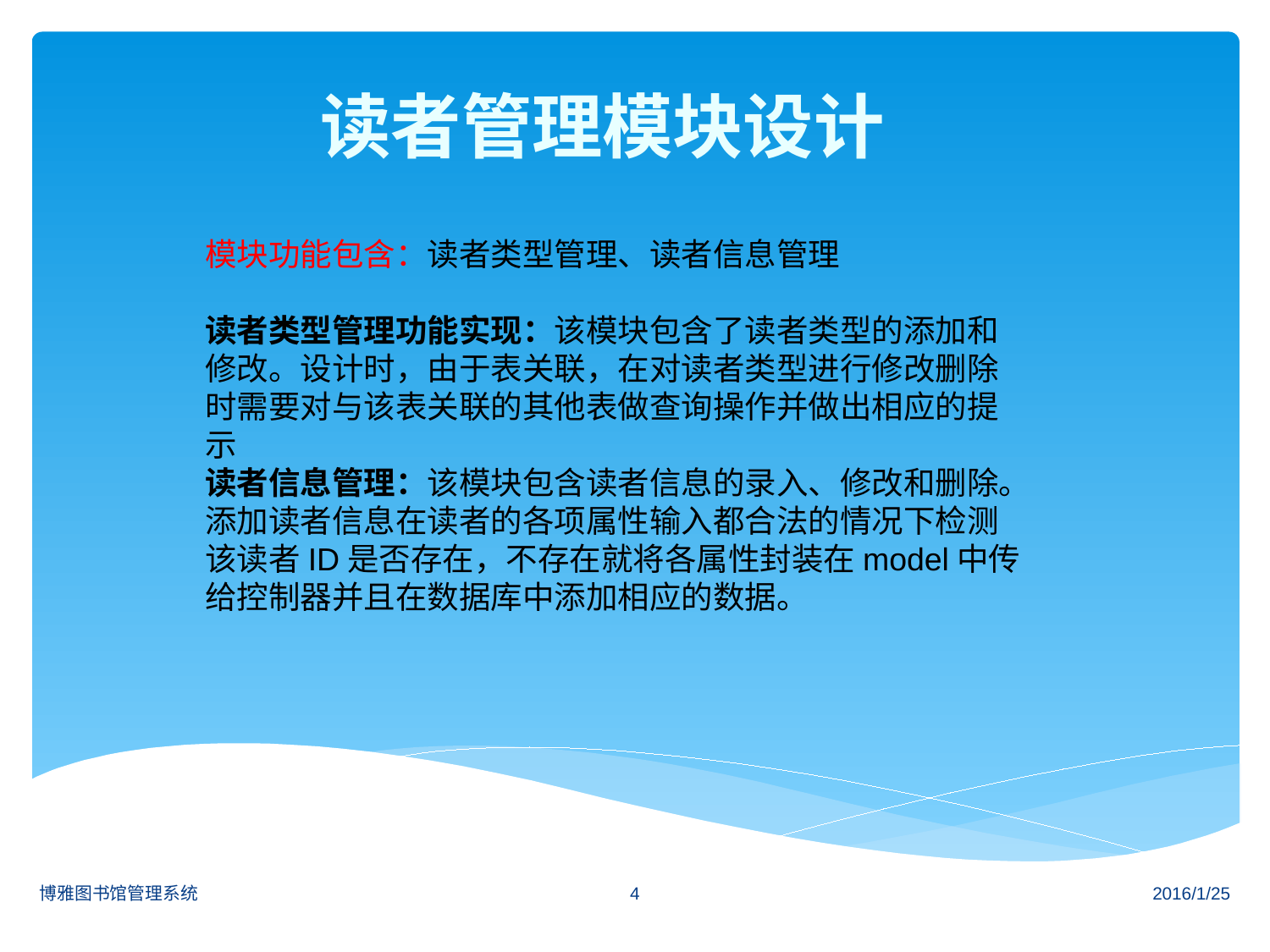

读者管理模块设计
模块功能包含：读者类型管理、读者信息管理

读者类型管理功能实现：该模块包含了读者类型的添加和修改。设计时，由于表关联，在对读者类型进行修改删除时需要对与该表关联的其他表做查询操作并做出相应的提示
读者信息管理：该模块包含读者信息的录入、修改和删除。添加读者信息在读者的各项属性输入都合法的情况下检测该读者ID是否存在，不存在就将各属性封装在model中传给控制器并且在数据库中添加相应的数据。
4
博雅图书馆管理系统
2016/1/25